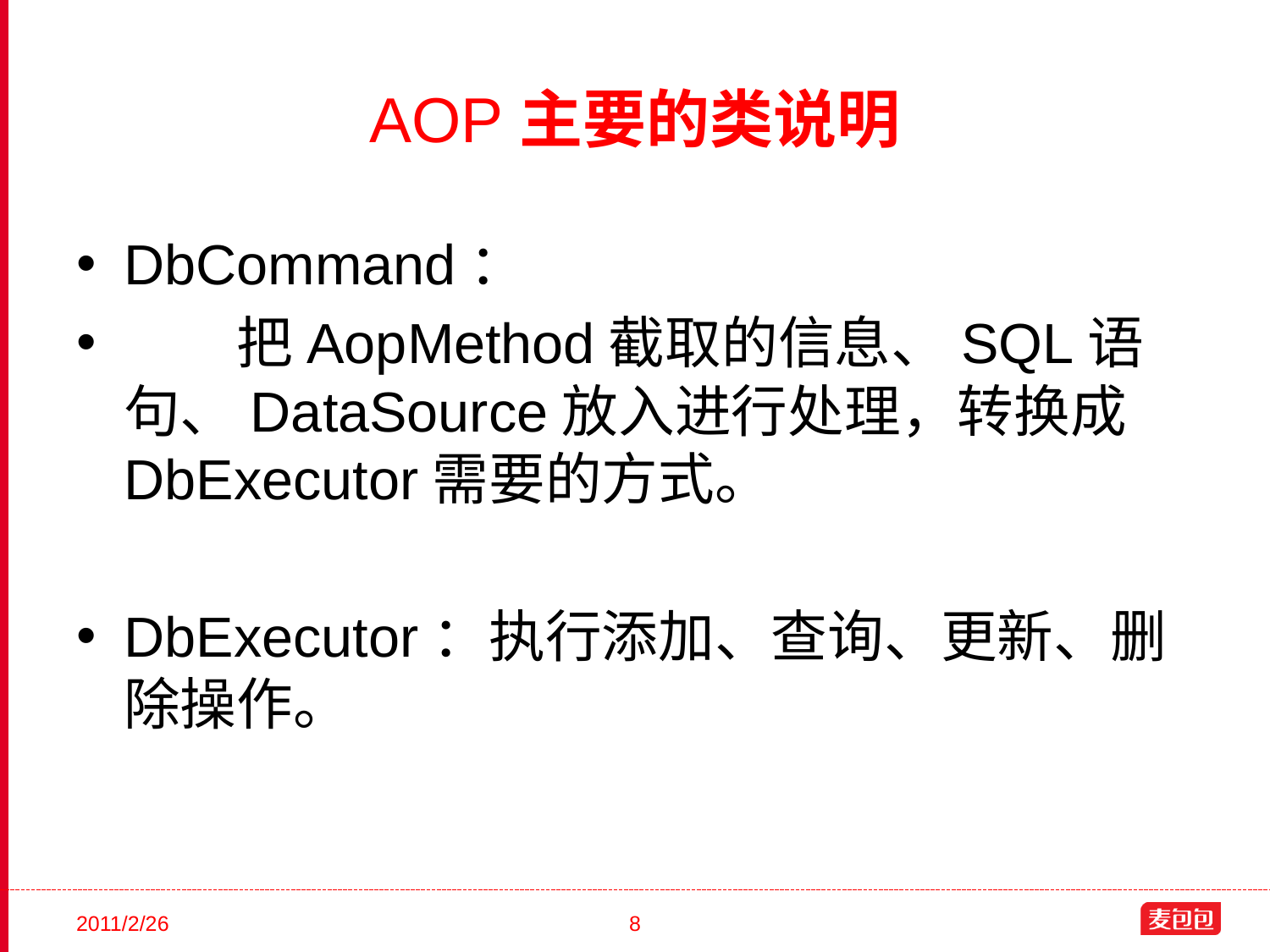

# AOP主要的类说明
DbCommand：
　　把AopMethod截取的信息、SQL语句、DataSource放入进行处理，转换成DbExecutor需要的方式。

DbExecutor：执行添加、查询、更新、删除操作。

2011/2/26
8